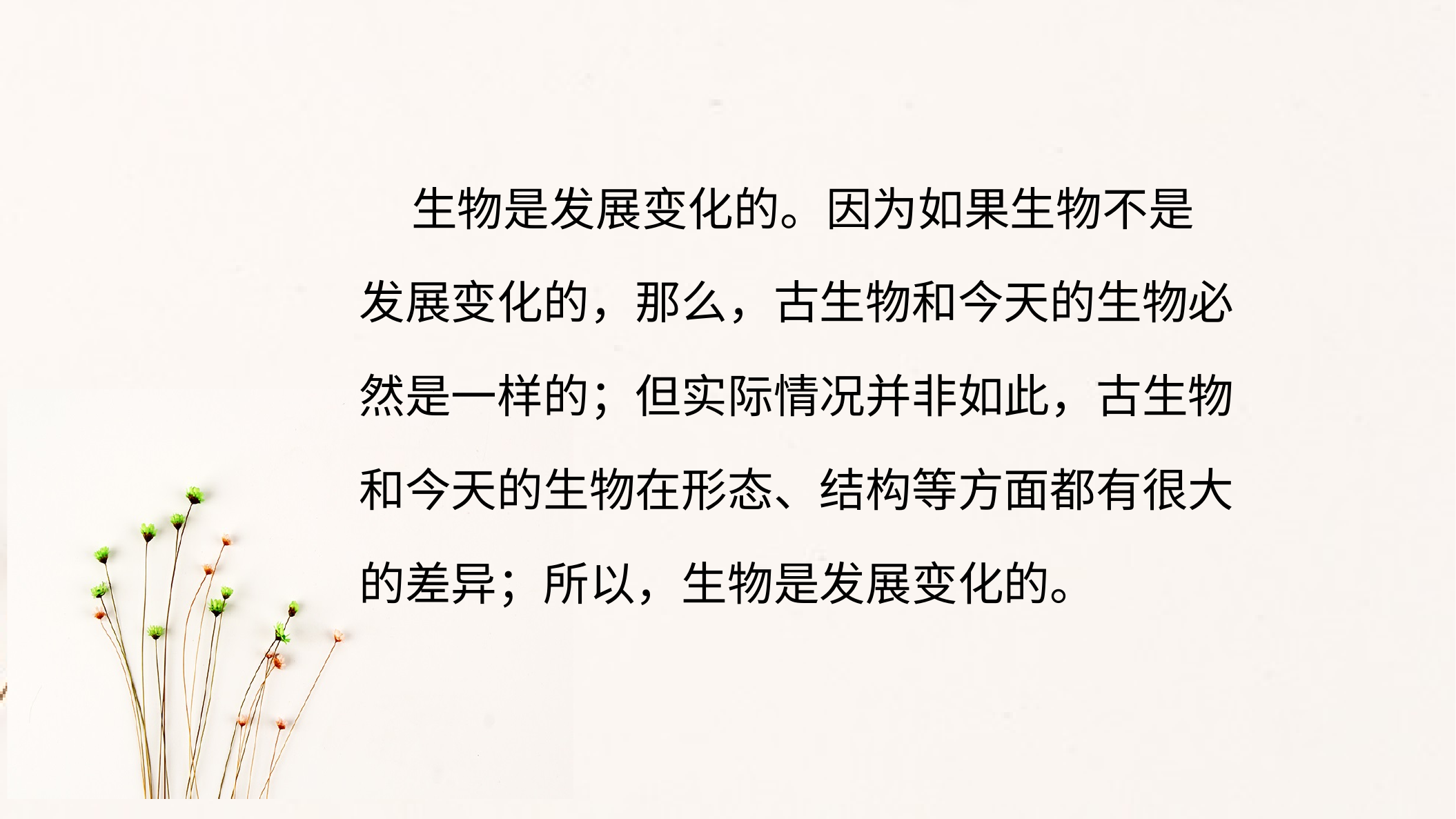

生物是发展变化的。因为如果生物不是发展变化的，那么，古生物和今天的生物必然是一样的；但实际情况并非如此，古生物和今天的生物在形态、结构等方面都有很大的差异；所以，生物是发展变化的。